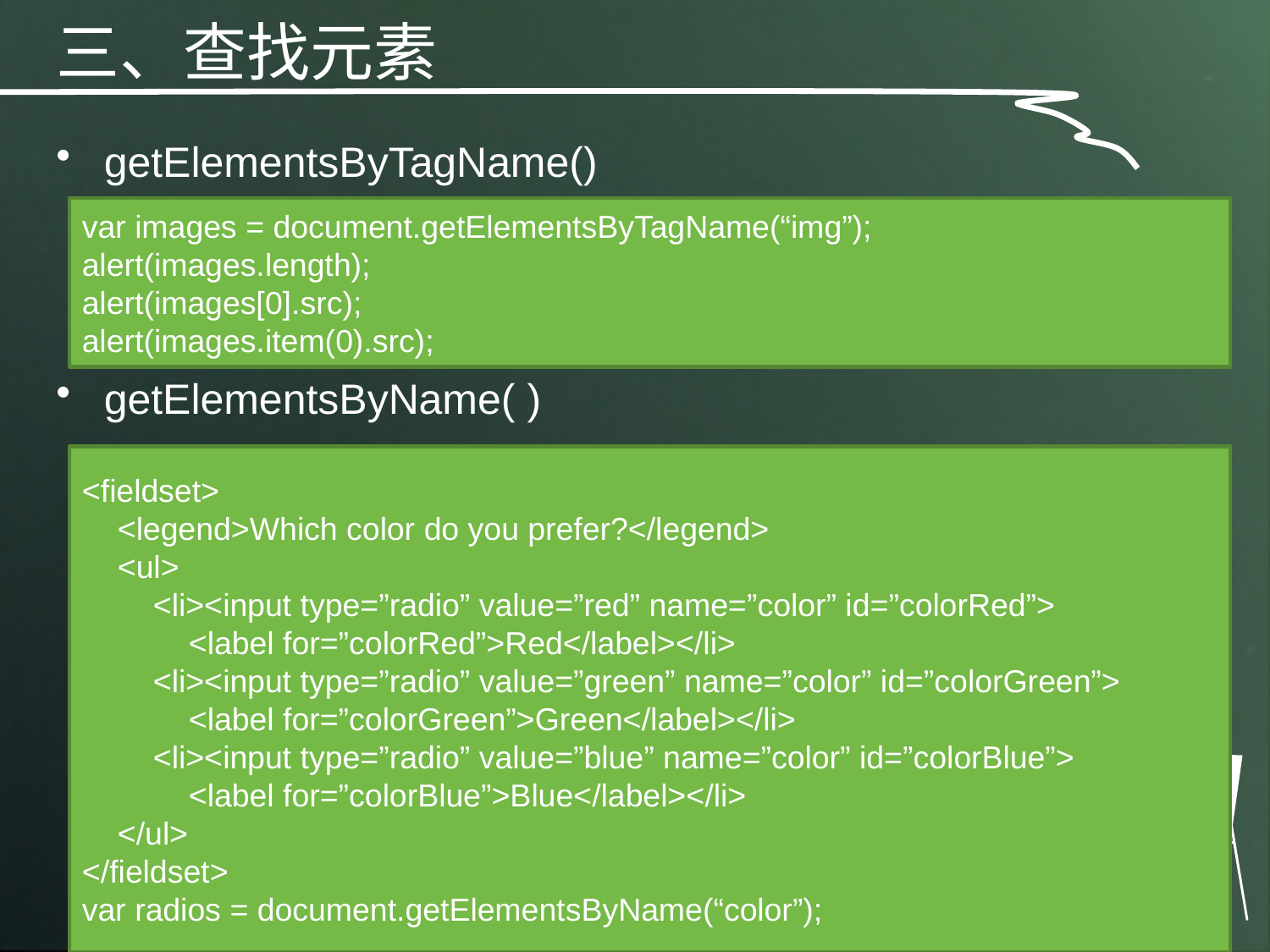

三、查找元素

getElementsByTagName()

getElementsByName( )
var images = document.getElementsByTagName(“img”);
alert(images.length);
alert(images[0].src);
alert(images.item(0).src);
<fieldset>
    <legend>Which color do you prefer?</legend>
    <ul>
        <li><input type=”radio” value=”red” name=”color” id=”colorRed”>
            <label for=”colorRed”>Red</label></li>
        <li><input type=”radio” value=”green” name=”color” id=”colorGreen”>
            <label for=”colorGreen”>Green</label></li>
        <li><input type=”radio” value=”blue” name=”color” id=”colorBlue”>
            <label for=”colorBlue”>Blue</label></li>
    </ul>
</fieldset>
var radios = document.getElementsByName(“color”);